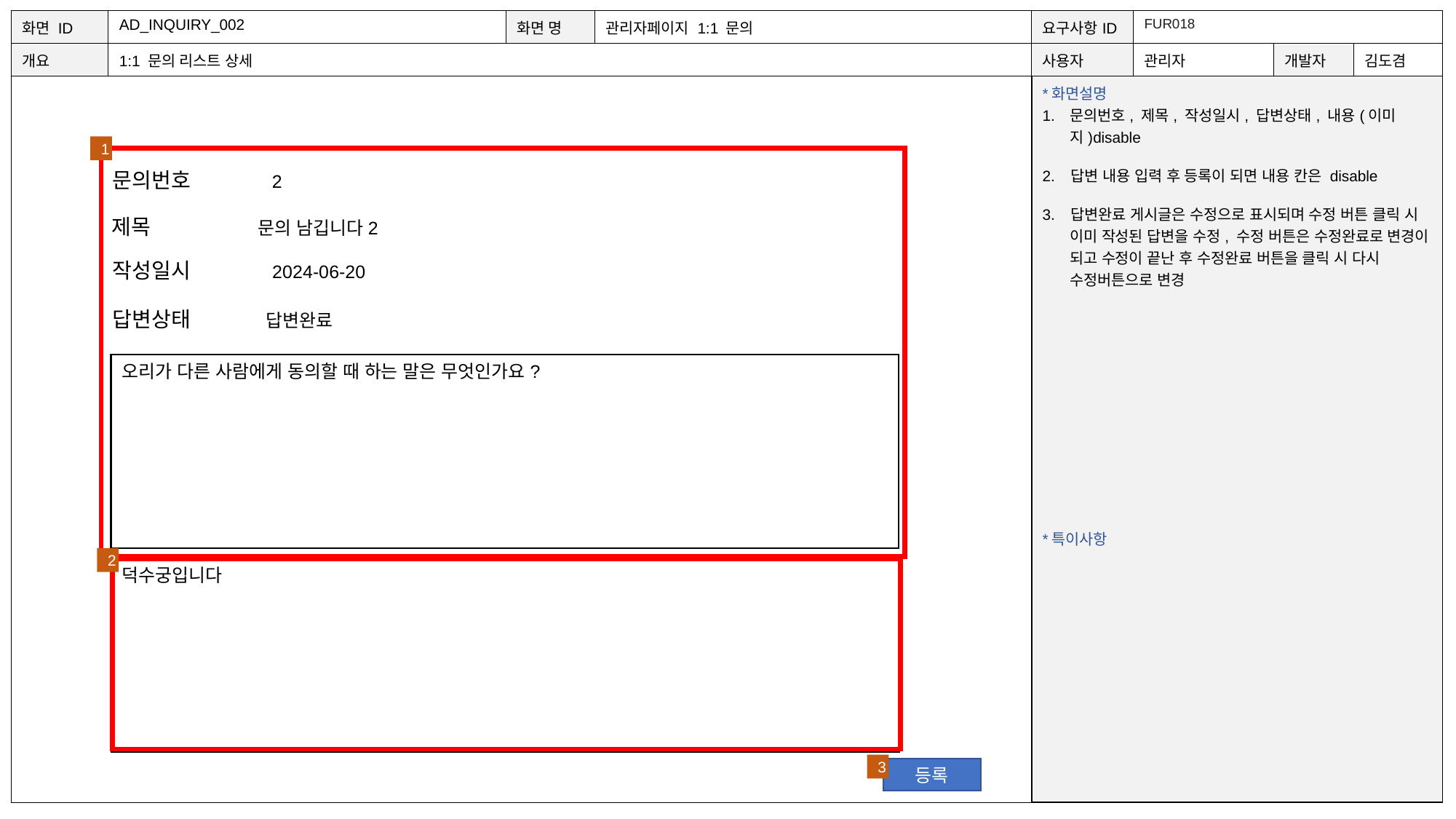

| 화면 ID | AD\_INQUIRY\_002 | 화면 명 | 관리자페이지 1:1 문의 | 요구사항ID | FUR018 |  |  |
| --- | --- | --- | --- | --- | --- | --- | --- |
| 개요 | 1:1 문의 리스트 상세 |  |  | 사용자 | 관리자 | 개발자 | 김도겸 |
|  |  |  |  | \*화면설명 문의번호, 제목, 작성일시, 답변상태, 내용(이미지)disable 2. 답변 내용 입력 후 등록이 되면 내용 칸은 disable 3. 답변완료 게시글은 수정으로 표시되며 수정 버튼 클릭 시 이미 작성된 답변을 수정, 수정 버튼은 수정완료로 변경이 되고 수정이 끝난 후 수정완료 버튼을 클릭 시 다시 수정버튼으로 변경 \*특이사항 |  |  |  |
1

문의번호          2
제목              문의 남깁니다2

작성일시          2024-06-20
답변상태          답변완료

오리가 다른 사람에게 동의할 때 하는 말은 무엇인가요?

2

덕수궁입니다

3
등록